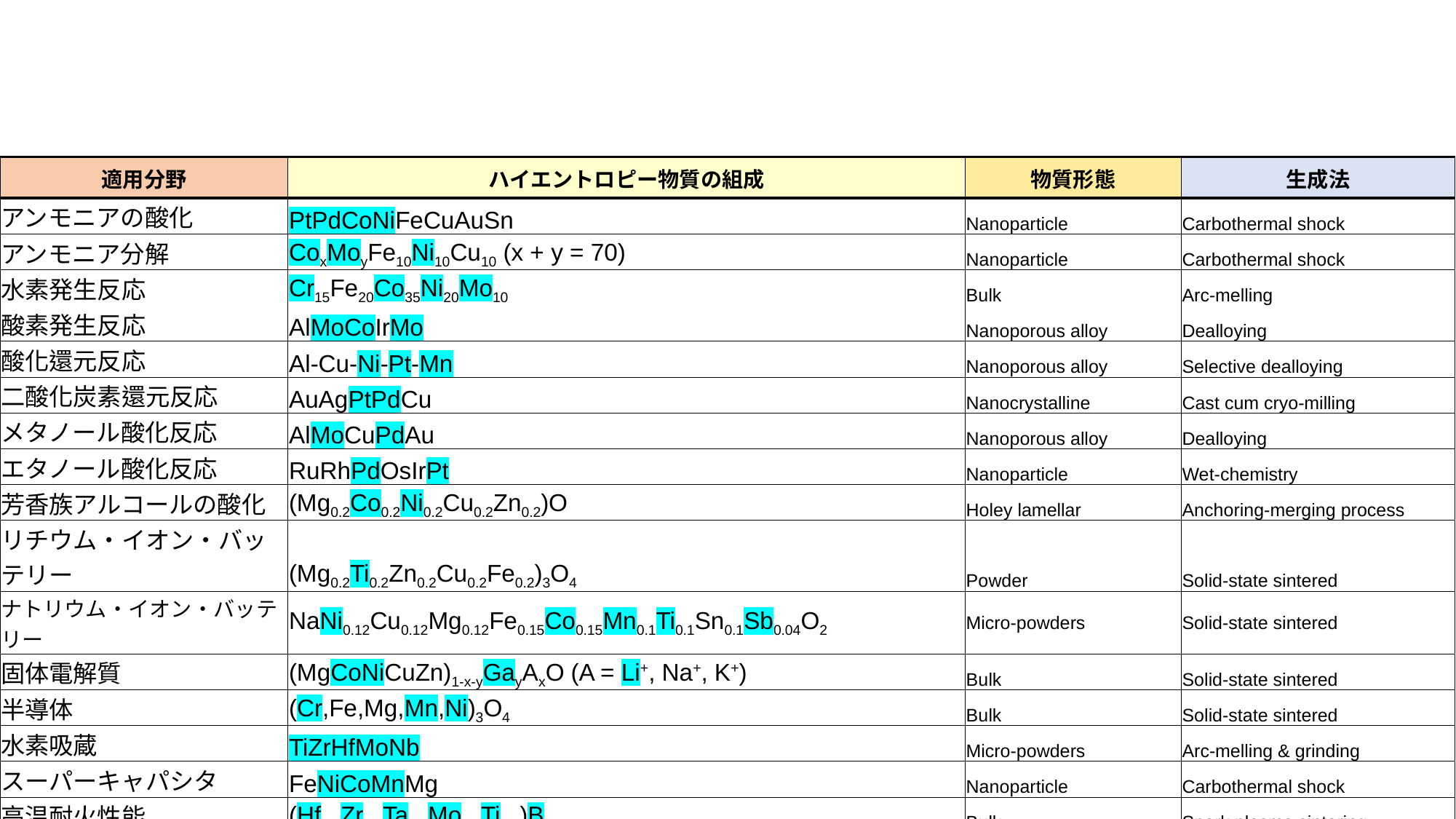

| 適用分野 | ハイエントロピー物質の組成 | 物質形態 | 生成法 |
| --- | --- | --- | --- |
| アンモニアの酸化 | PtPdCoNiFeCuAuSn | Nanoparticle | Carbothermal shock |
| アンモニア分解 | CoxMoyFe10Ni10Cu10 (x + y = 70) | Nanoparticle | Carbothermal shock |
| 水素発生反応 | Cr15Fe20Co35Ni20Mo10 | Bulk | Arc-melling |
| 酸素発生反応 | AlMoCoIrMo | Nanoporous alloy | Dealloying |
| 酸化還元反応 | Al-Cu-Ni-Pt-Mn | Nanoporous alloy | Selective dealloying |
| 二酸化炭素還元反応 | AuAgPtPdCu | Nanocrystalline | Cast cum cryo-milling |
| メタノール酸化反応 | AlMoCuPdAu | Nanoporous alloy | Dealloying |
| エタノール酸化反応 | RuRhPdOsIrPt | Nanoparticle | Wet-chemistry |
| 芳香族アルコールの酸化 | (Mg0.2Co0.2Ni0.2Cu0.2Zn0.2)O | Holey lamellar | Anchoring-merging process |
| リチウム・イオン・バッテリー | (Mg0.2Ti0.2Zn0.2Cu0.2Fe0.2)3O4 | Powder | Solid-state sintered |
| ナトリウム・イオン・バッテリー | NaNi0.12Cu0.12Mg0.12Fe0.15Co0.15Mn0.1Ti0.1Sn0.1Sb0.04O2 | Micro-powders | Solid-state sintered |
| 固体電解質 | (MgCoNiCuZn)1-x-yGayAxO (A = Li+, Na+, K+) | Bulk | Solid-state sintered |
| 半導体 | (Cr,Fe,Mg,Mn,Ni)3O4 | Bulk | Solid-state sintered |
| 水素吸蔵 | TiZrHfMoNb | Micro-powders | Arc-melling & grinding |
| スーパーキャパシタ | FeNiCoMnMg | Nanoparticle | Carbothermal shock |
| 高温耐火性能 | (Hf0.2Zr0.2Ta0.2Mo0.2Ti0.2)B2 | Bulk | Spark plasma sintering |